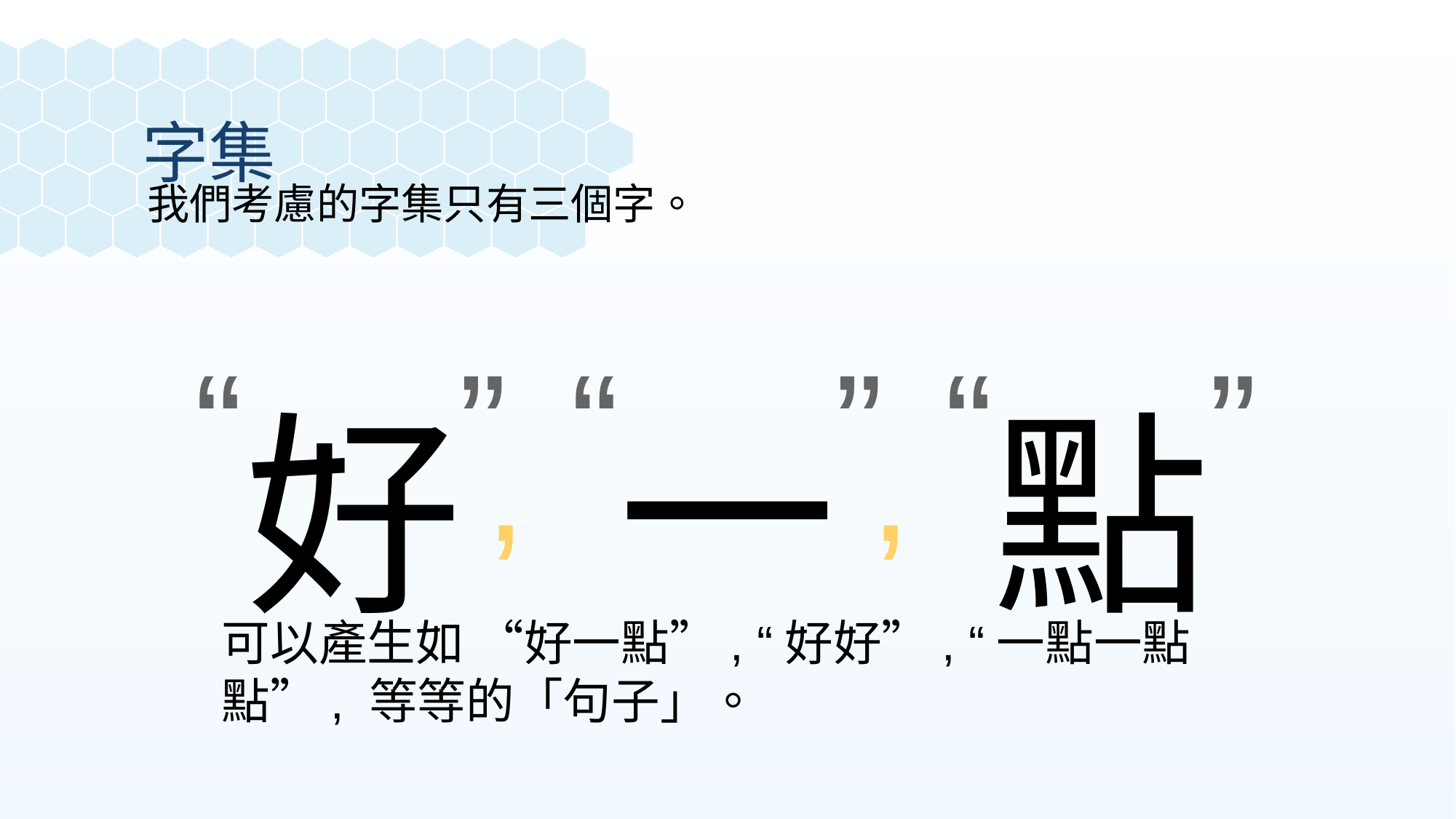

字集
我們考慮的字集只有三個字。
“
”
“
”
“
”
好
一
點
,
,

可以產生如 “好一點”, “好好”, “一點一點點”, 等等的「句子」。